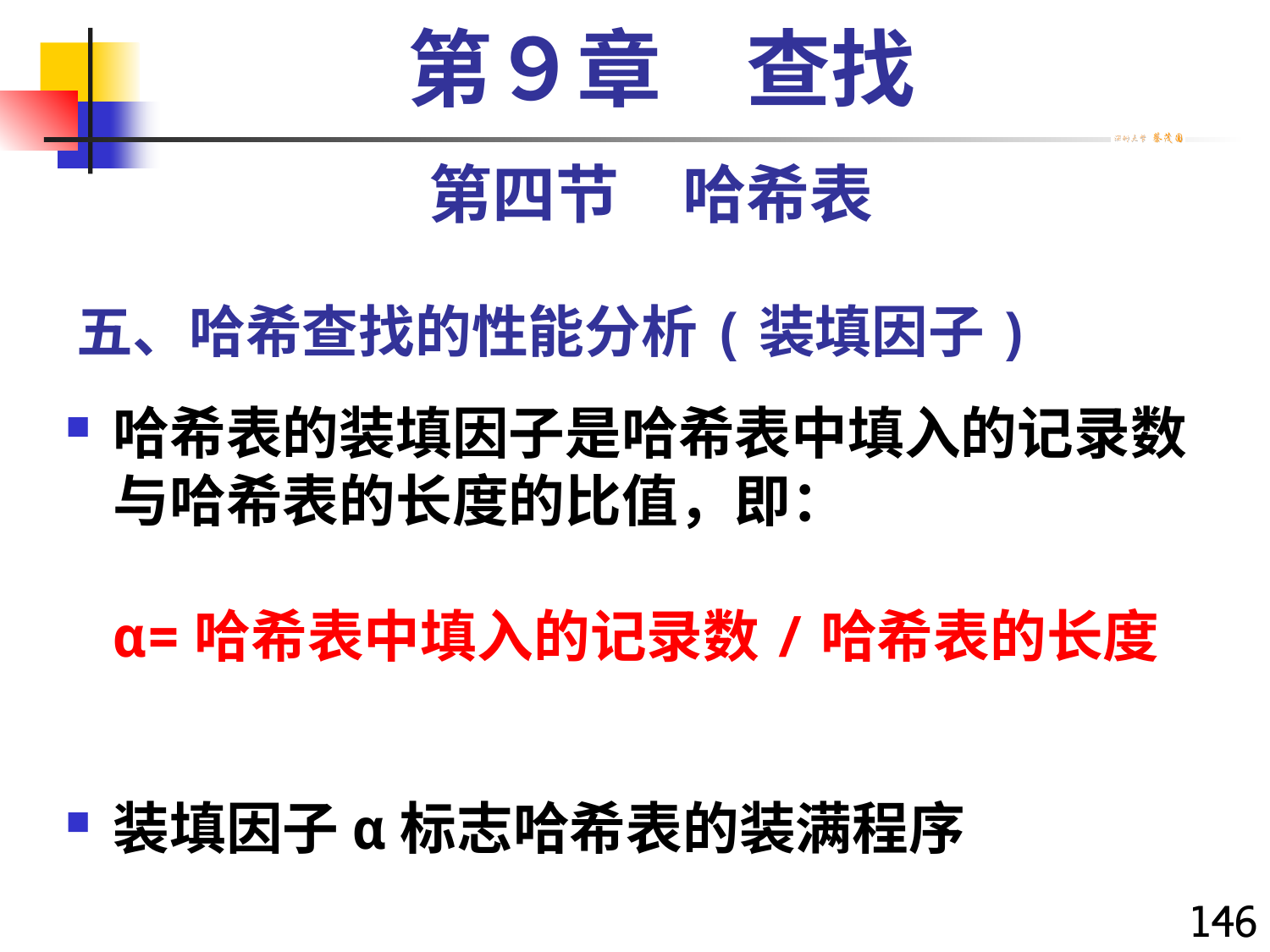

第９章　查找
第四节　哈希表
# 五、哈希查找的性能分析(装填因子)
哈希表的装填因子是哈希表中填入的记录数与哈希表的长度的比值，即：

	α=哈希表中填入的记录数/哈希表的长度

装填因子α标志哈希表的装满程序
146